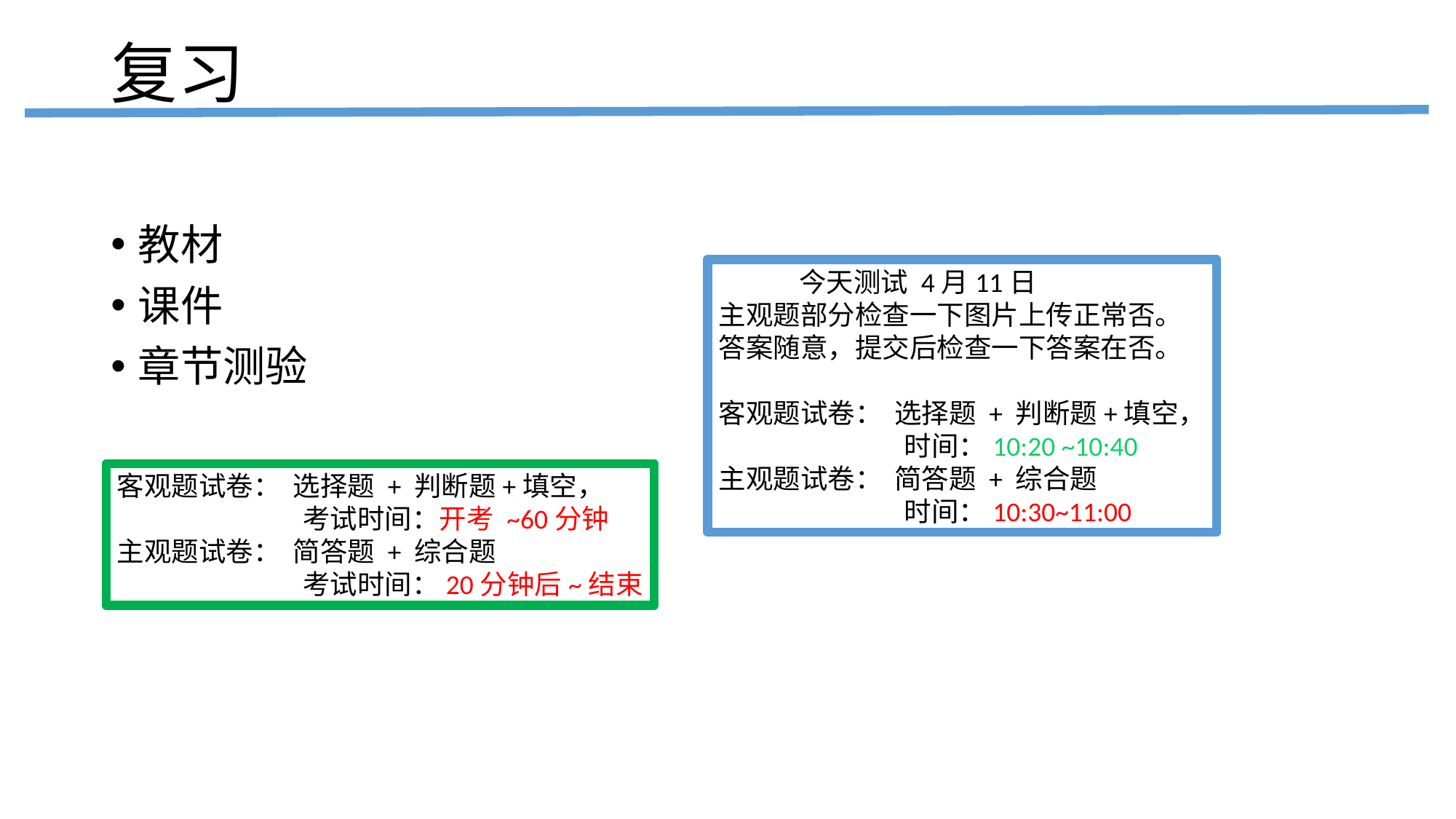

# 复习
教材
课件
章节测验

            今天测试 4月11日
主观题部分检查一下图片上传正常否。
答案随意，提交后检查一下答案在否。

客观题试卷：  选择题 + 判断题+填空，
                             时间：10:20 ~10:40
主观题试卷：  简答题 + 综合题
                             时间：10:30~11:00
客观题试卷：  选择题 + 判断题+填空，
                             考试时间：开考 ~60分钟
主观题试卷：  简答题 + 综合题
                             考试时间：20分钟后~结束